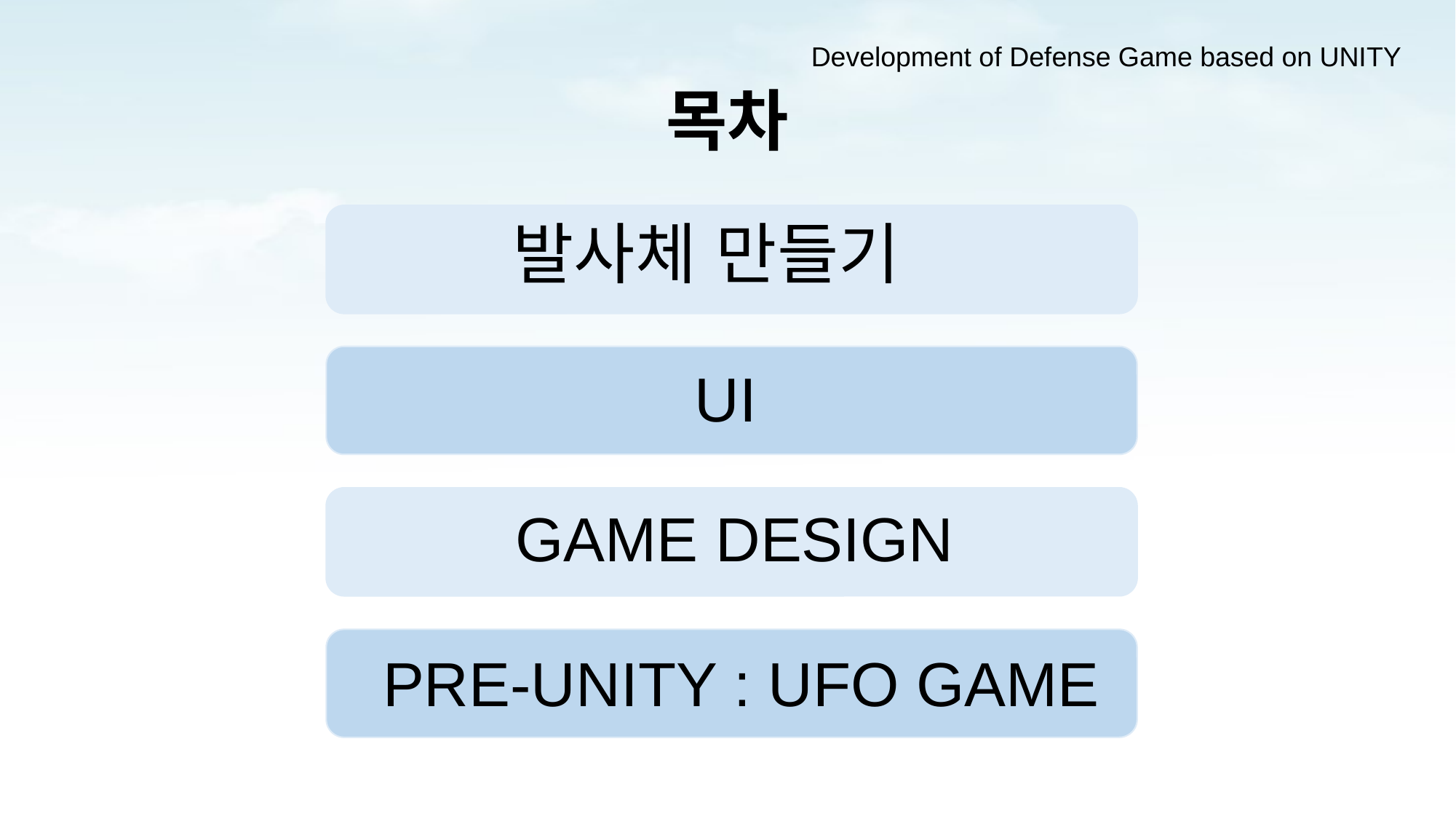

Development of Defense Game based on UNITY
# 목차

발사체 만들기

UI

GAME DESIGN

PRE-UNITY : UFO GAME